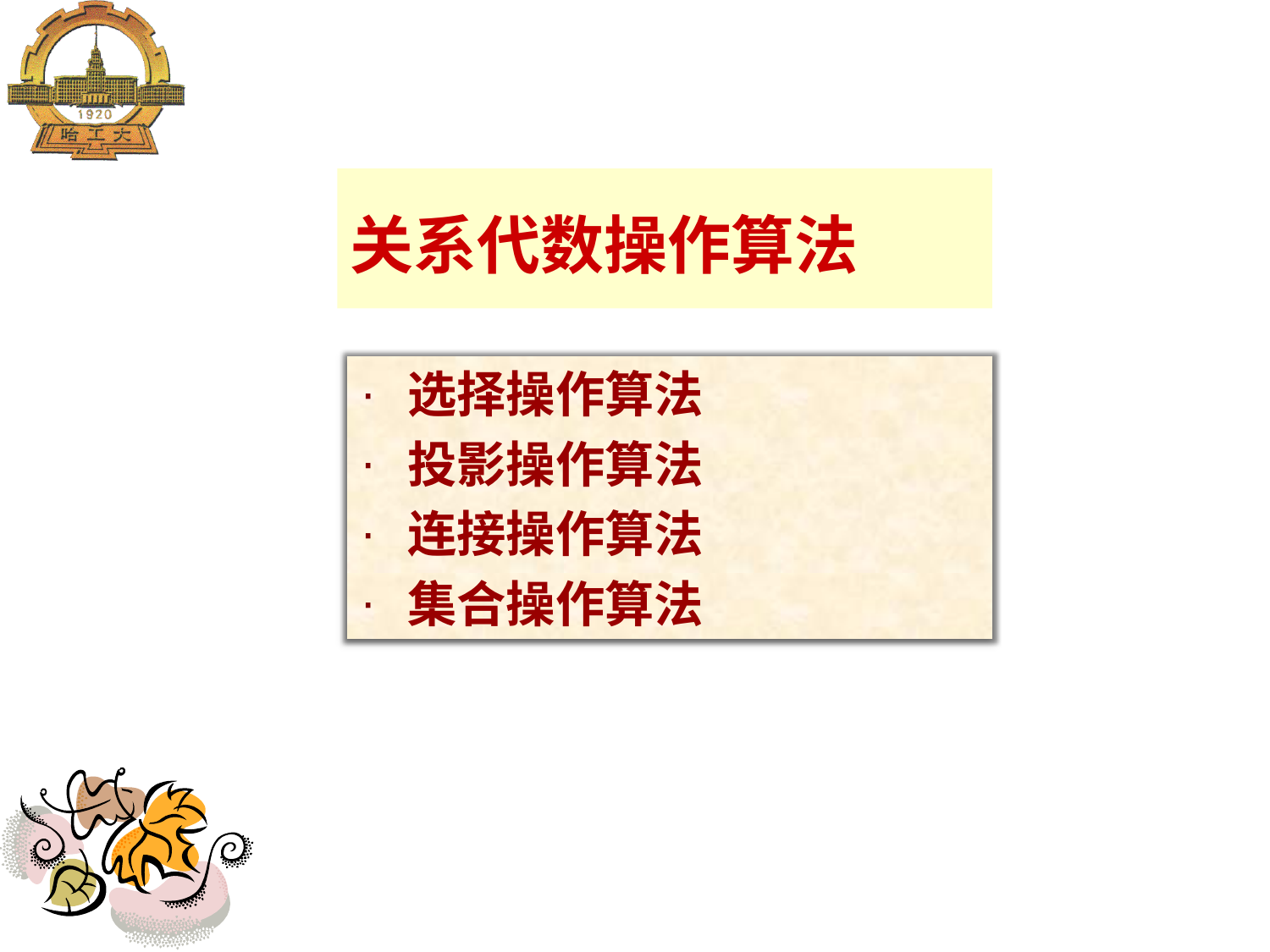

关系代数操作算法
选择操作算法
投影操作算法
连接操作算法
集合操作算法